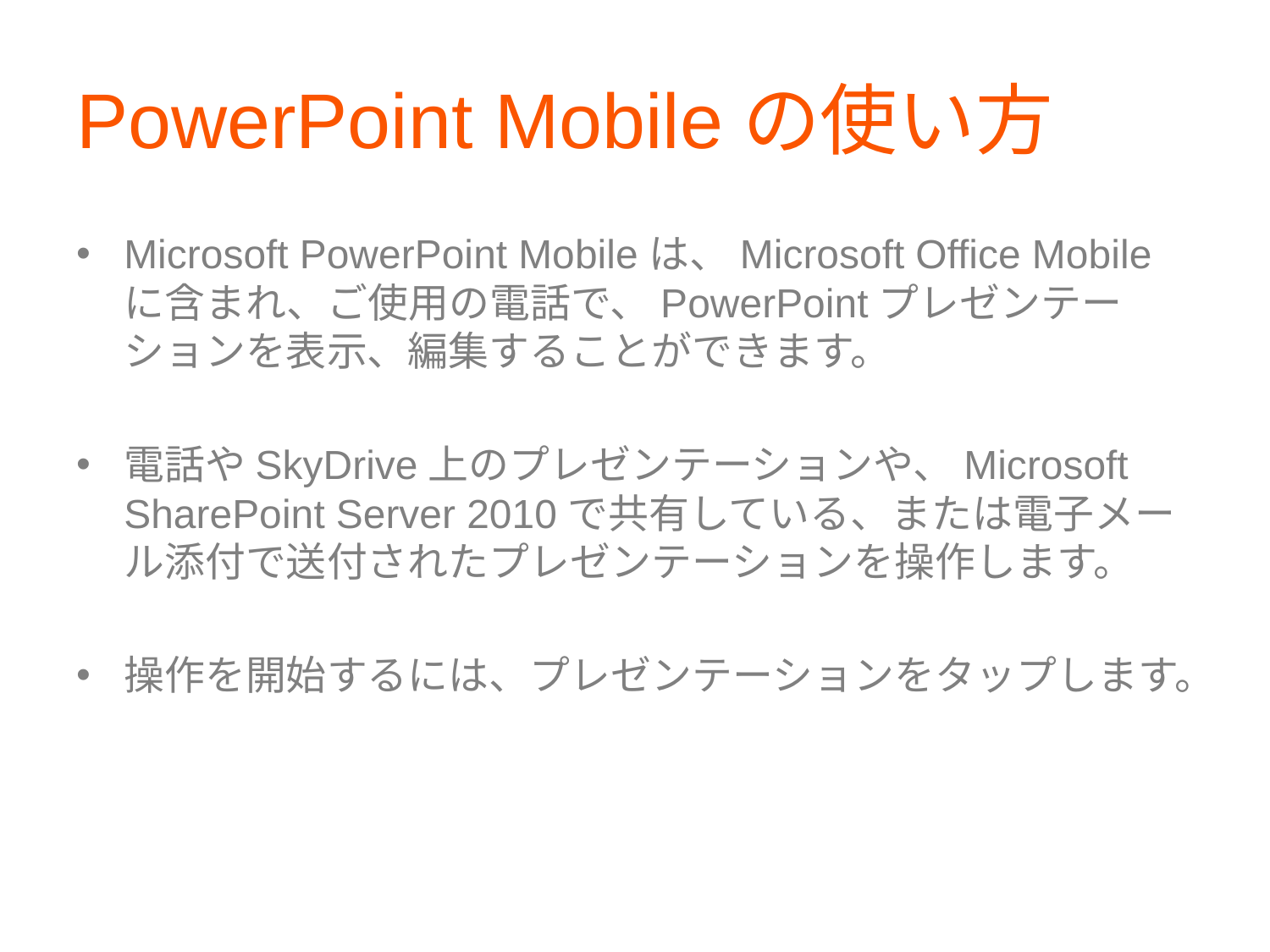

# PowerPoint Mobileの使い方
Microsoft PowerPoint Mobileは、Microsoft Office Mobileに含まれ、ご使用の電話で、PowerPointプレゼンテーションを表示、編集することができます。

電話やSkyDrive上のプレゼンテーションや、Microsoft SharePoint Server 2010で共有している、または電子メール添付で送付されたプレゼンテーションを操作します。

操作を開始するには、プレゼンテーションをタップします。